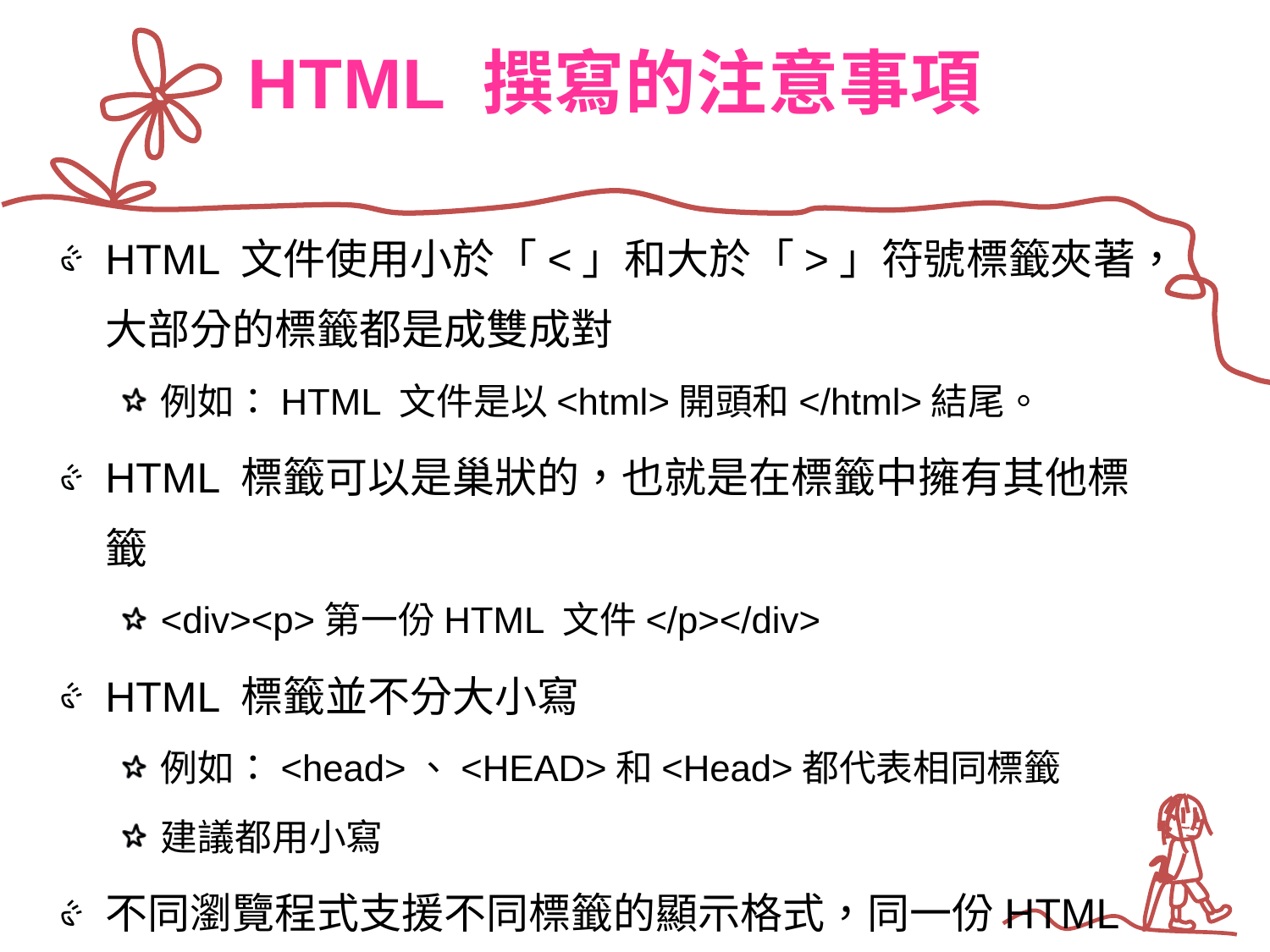

# HTML 撰寫的注意事項
HTML 文件使用小於「<」和大於「>」符號標籤夾著，大部分的標籤都是成雙成對
例如：HTML 文件是以<html>開頭和</html>結尾。
HTML 標籤可以是巢狀的，也就是在標籤中擁有其他標籤
<div><p>第一份HTML 文件</p></div>
HTML 標籤並不分大小寫
例如：<head>、<HEAD>和<Head>都代表相同標籤
建議都用小寫
不同瀏覽程式支援不同標籤的顯示格式，同一份HTML 文件在不同的瀏覽程式的顯示結果有一些差異